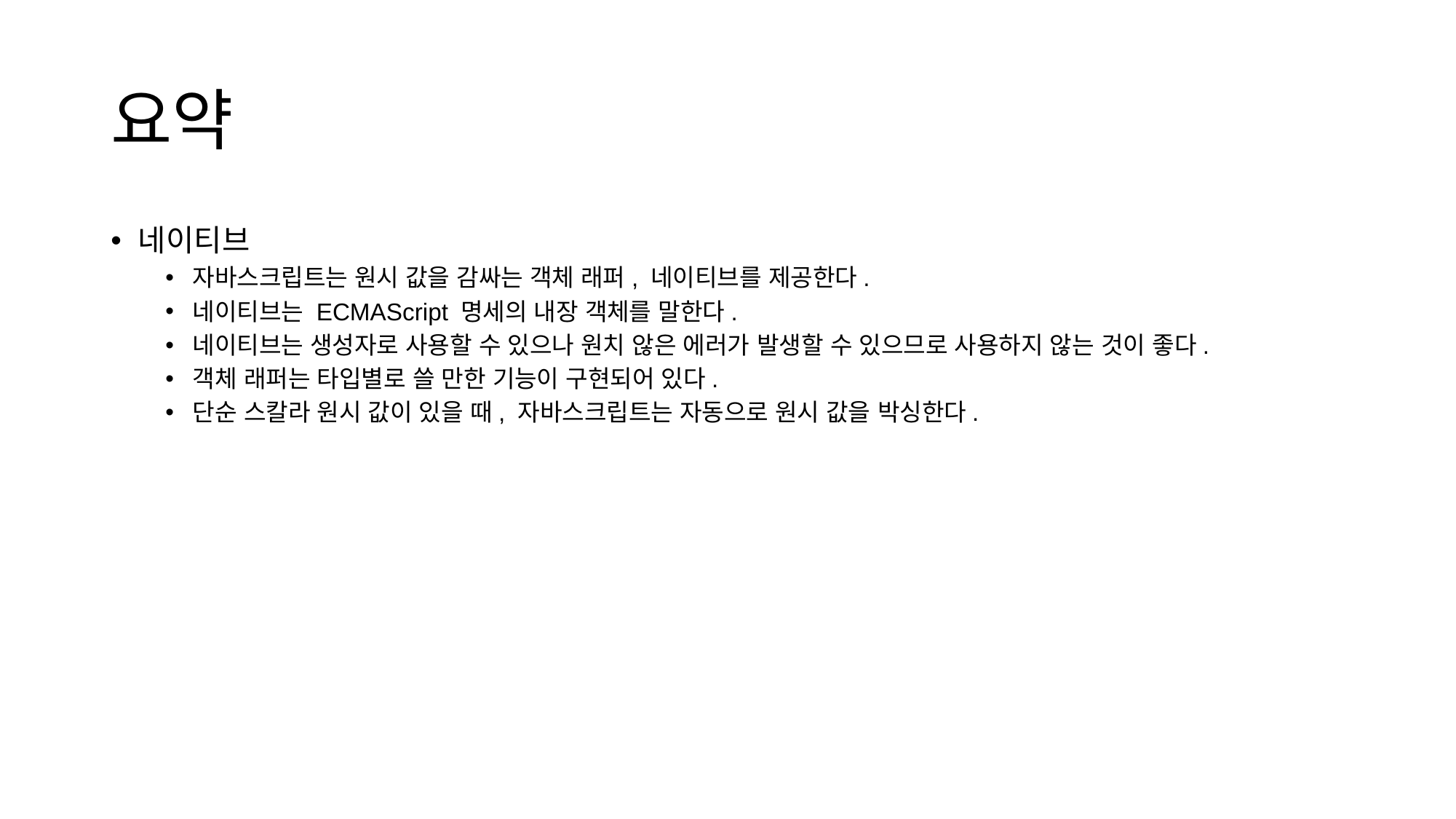

# 요약
네이티브
자바스크립트는 원시 값을 감싸는 객체 래퍼, 네이티브를 제공한다.
네이티브는 ECMAScript 명세의 내장 객체를 말한다.
네이티브는 생성자로 사용할 수 있으나 원치 않은 에러가 발생할 수 있으므로 사용하지 않는 것이 좋다.
객체 래퍼는 타입별로 쓸 만한 기능이 구현되어 있다.
단순 스칼라 원시 값이 있을 때, 자바스크립트는 자동으로 원시 값을 박싱한다.